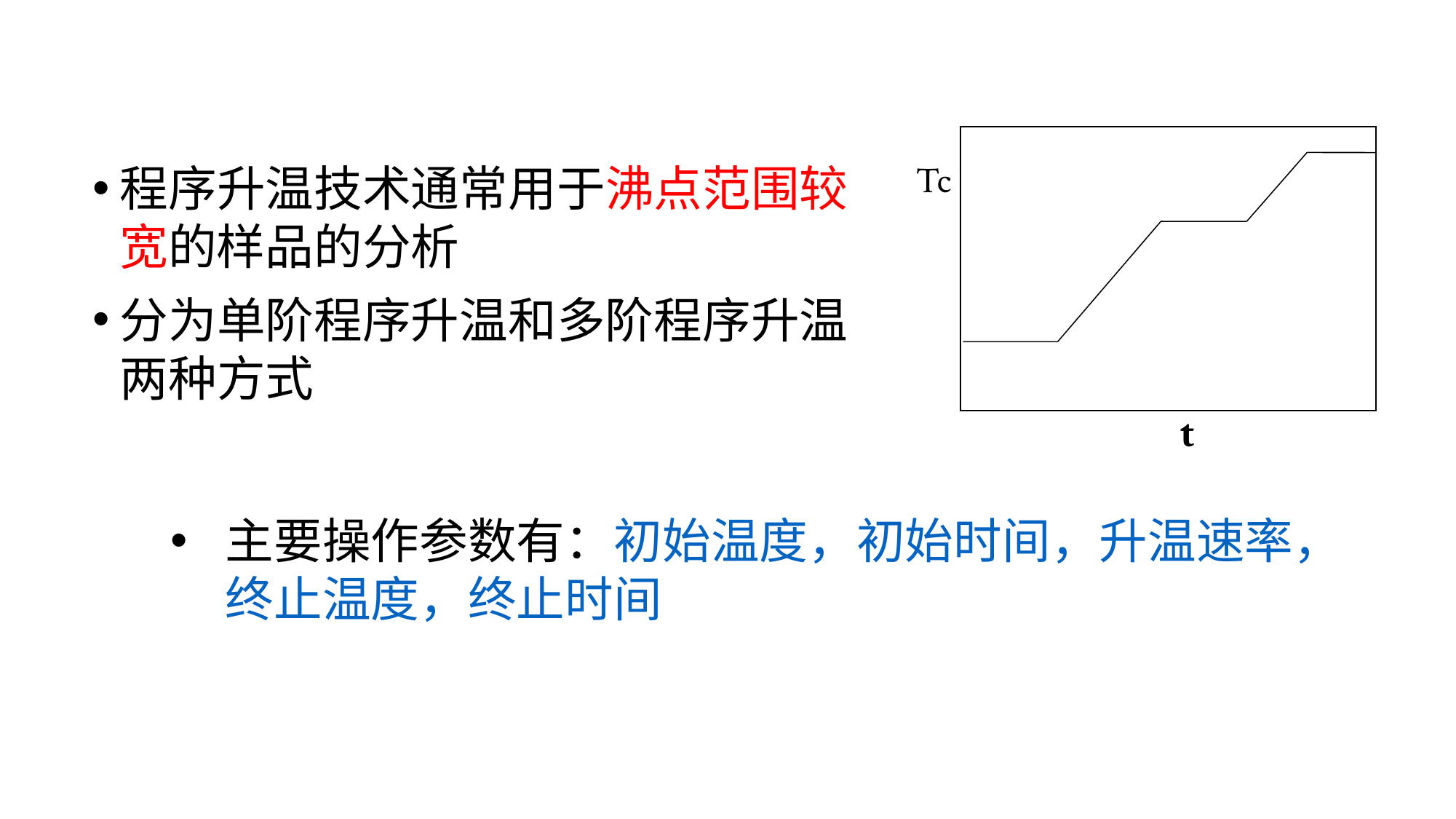

Tc
程序升温技术通常用于沸点范围较宽的样品的分析
分为单阶程序升温和多阶程序升温两种方式

t
主要操作参数有：初始温度，初始时间，升温速率，终止温度，终止时间